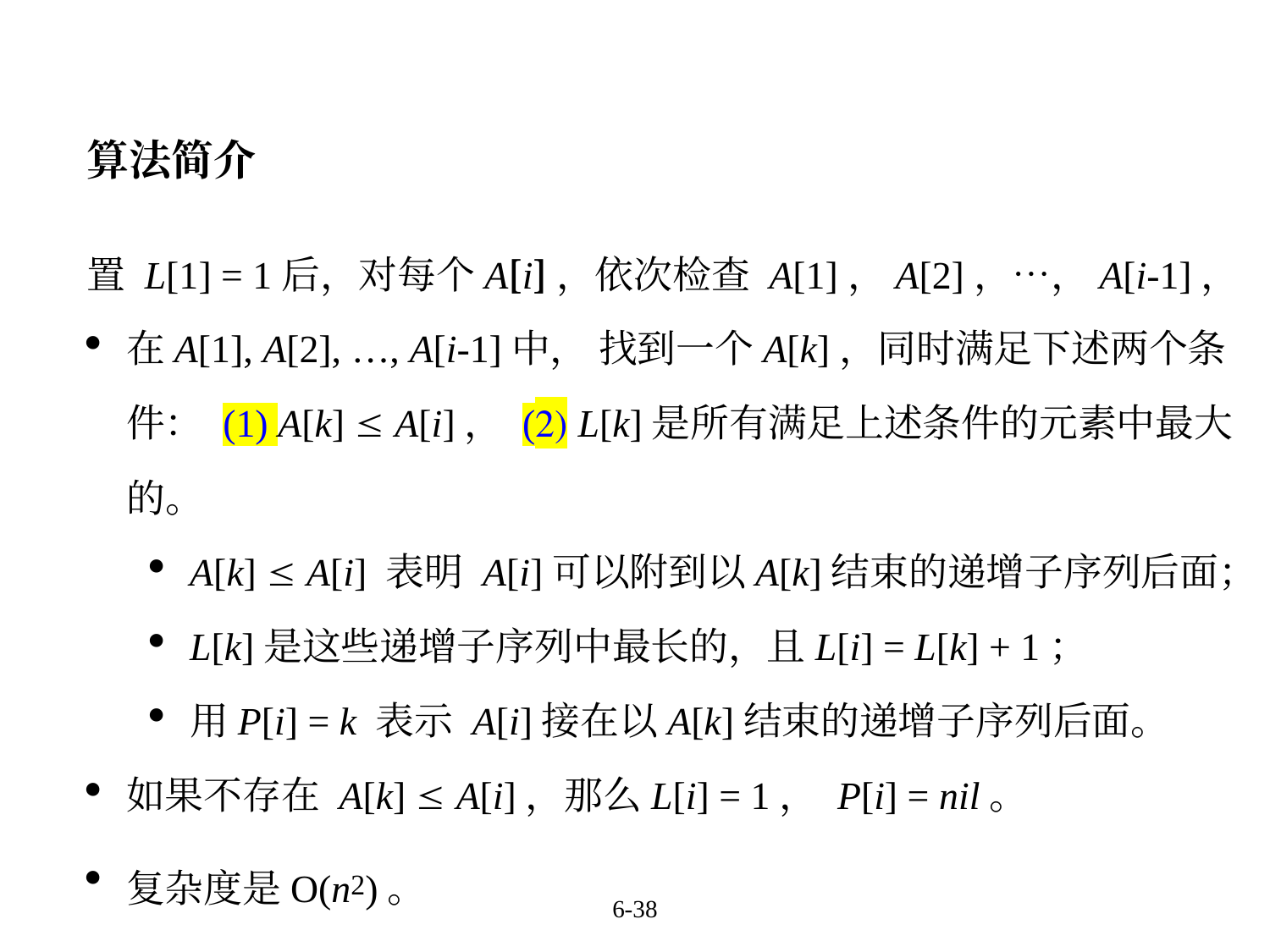

算法简介

置 L[1] = 1后，对每个A[i]，依次检查 A[1]，A[2]，…，A[i-1]，
在A[1], A[2], …, A[i-1]中， 找到一个A[k]，同时满足下述两个条件： (1) A[k] ≤ A[i]， (2) L[k]是所有满足上述条件的元素中最大的。
A[k] ≤ A[i] 表明 A[i]可以附到以A[k]结束的递增子序列后面；
L[k]是这些递增子序列中最长的，且L[i] = L[k] + 1；
用P[i] = k 表示 A[i]接在以A[k]结束的递增子序列后面。
如果不存在 A[k] ≤ A[i]，那么L[i] = 1， P[i] = nil。
复杂度是O(n2)。
6-38